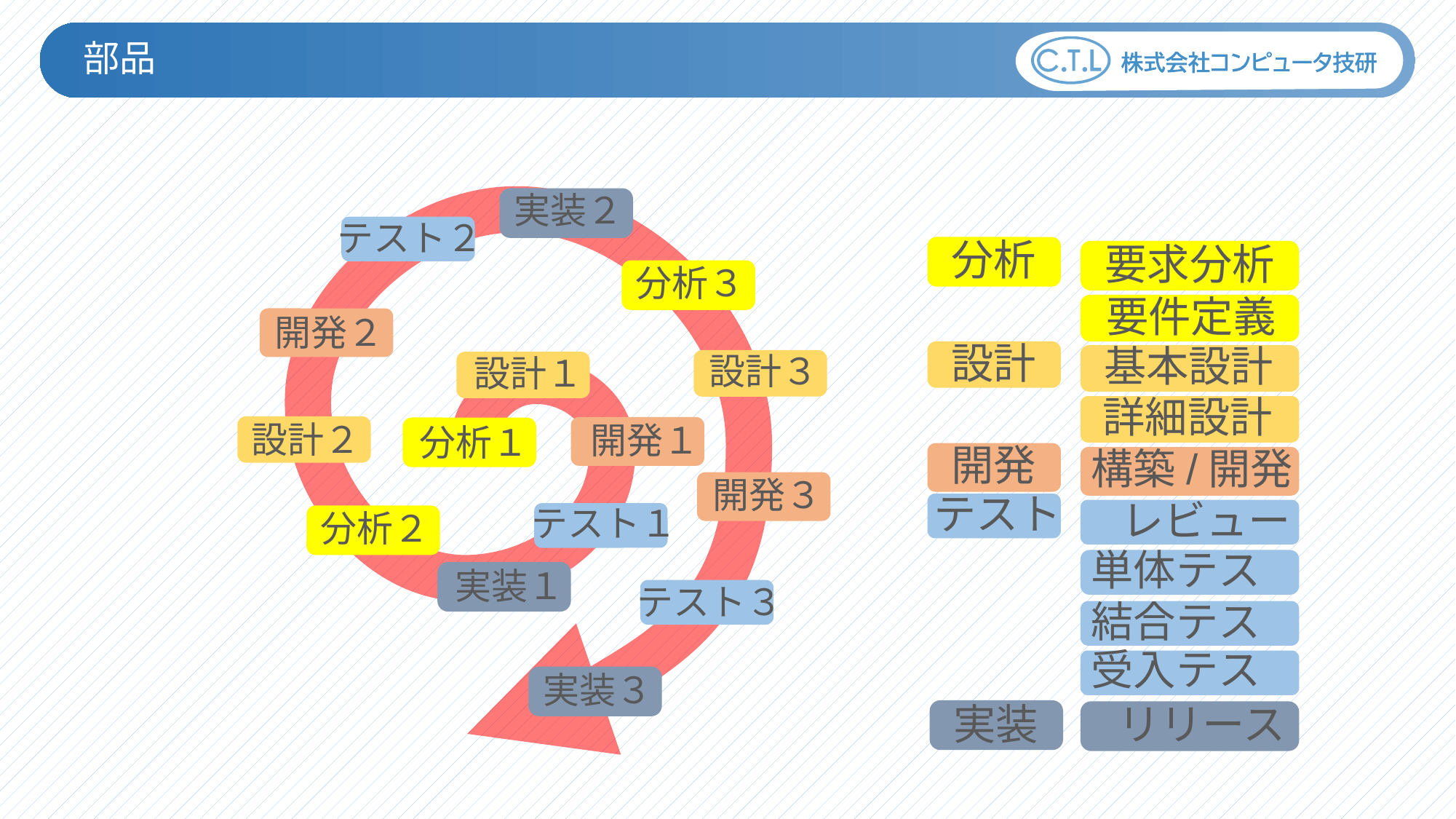

部品
実装２

テスト２

分析

要求分析

分析３

要件定義

開発２

設計

基本設計

設計３

設計１

詳細設計

設計２

開発１

分析１

開発

構築/開発

開発３

テスト

レビュー

テスト１

分析２

単体テスト

実装１

テスト３

結合テスト

受入テスト

実装３

実装

リリース